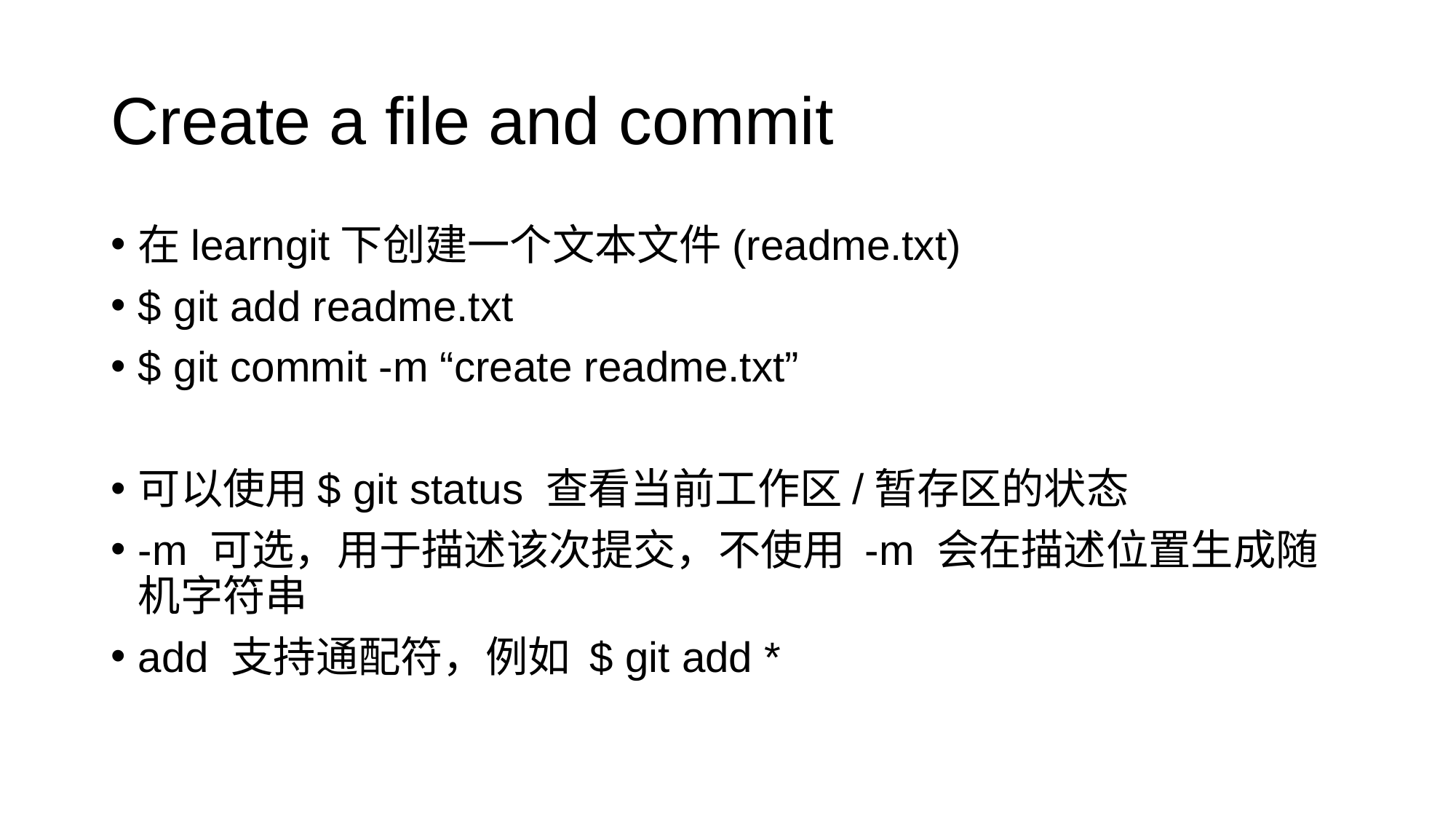

# Create a file and commit
在learngit下创建一个文本文件(readme.txt)
$ git add readme.txt
$ git commit -m “create readme.txt”

可以使用$ git status 查看当前工作区/暂存区的状态
-m 可选，用于描述该次提交，不使用 -m 会在描述位置生成随机字符串
add 支持通配符，例如 $ git add *